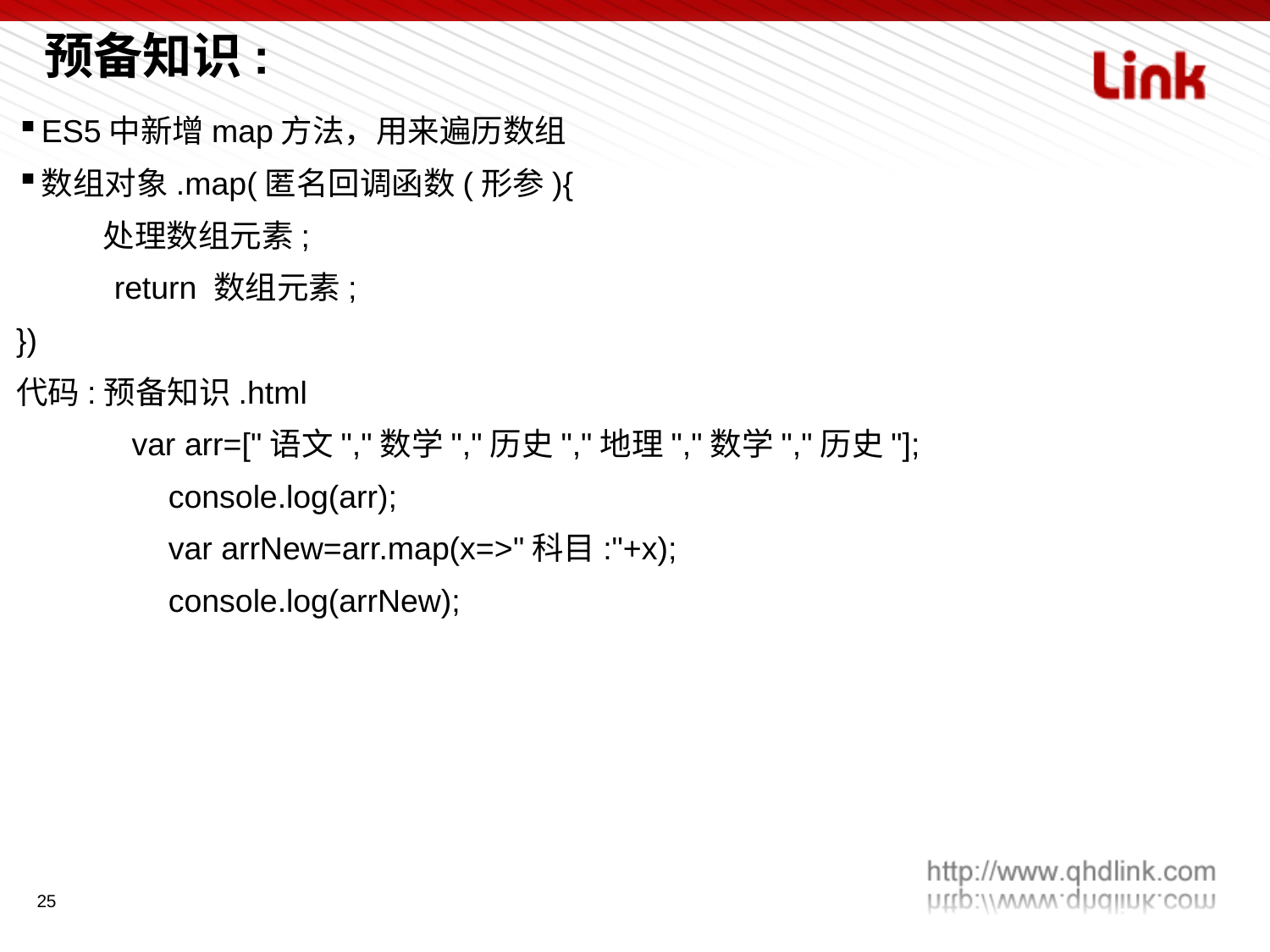

预备知识:
ES5中新增map方法，用来遍历数组
数组对象.map(匿名回调函数(形参){
           处理数组元素;
           return 数组元素;
})
代码:预备知识.html
             var arr=["语文","数学","历史","地理","数学","历史"];
		console.log(arr);
		var arrNew=arr.map(x=>"科目:"+x);
		console.log(arrNew);
25